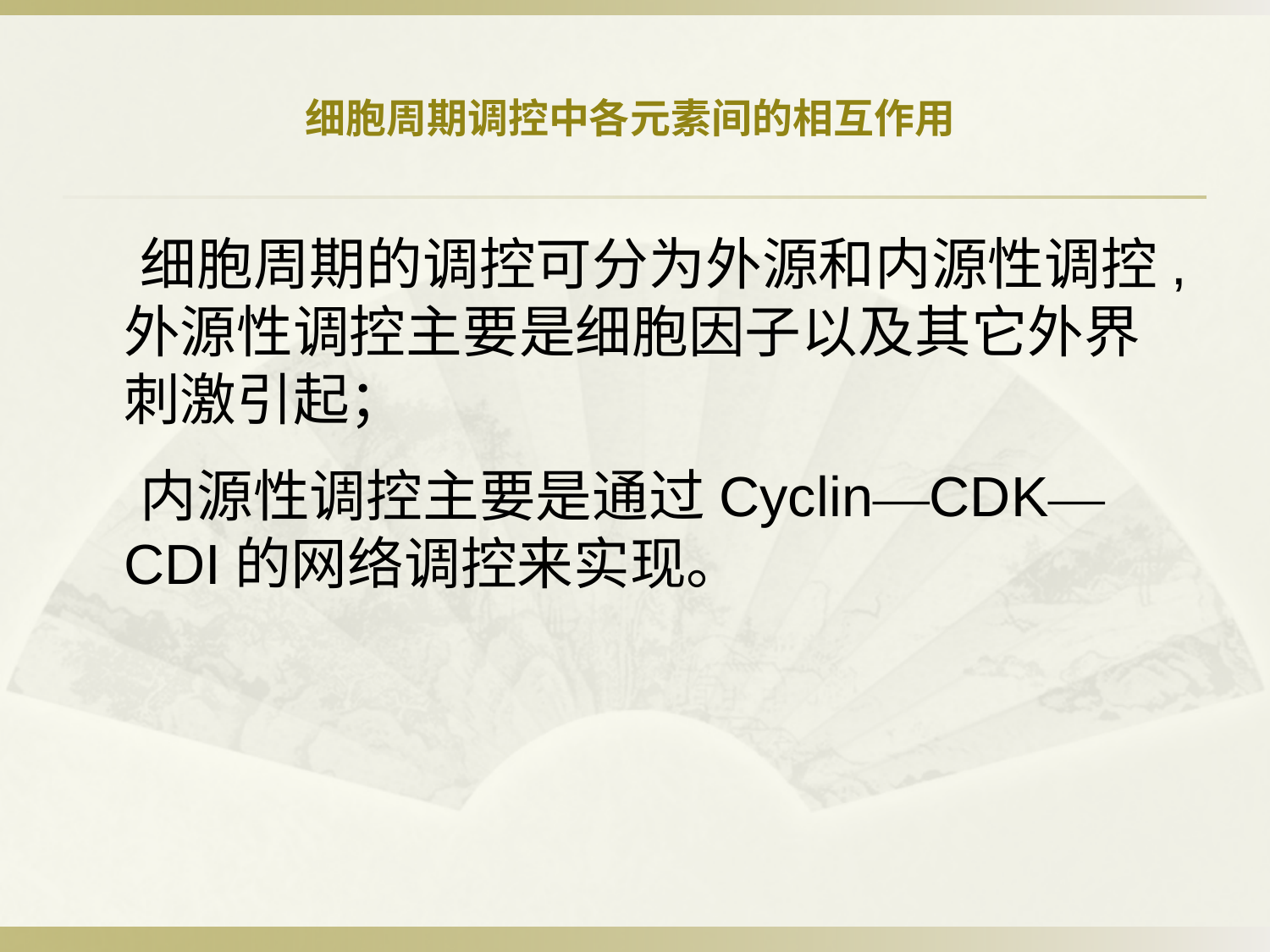

# 细胞周期调控中各元素间的相互作用
    细胞周期的调控可分为外源和内源性调控,外源性调控主要是细胞因子以及其它外界刺激引起；
    内源性调控主要是通过Cyclin—CDK—CDI的网络调控来实现。